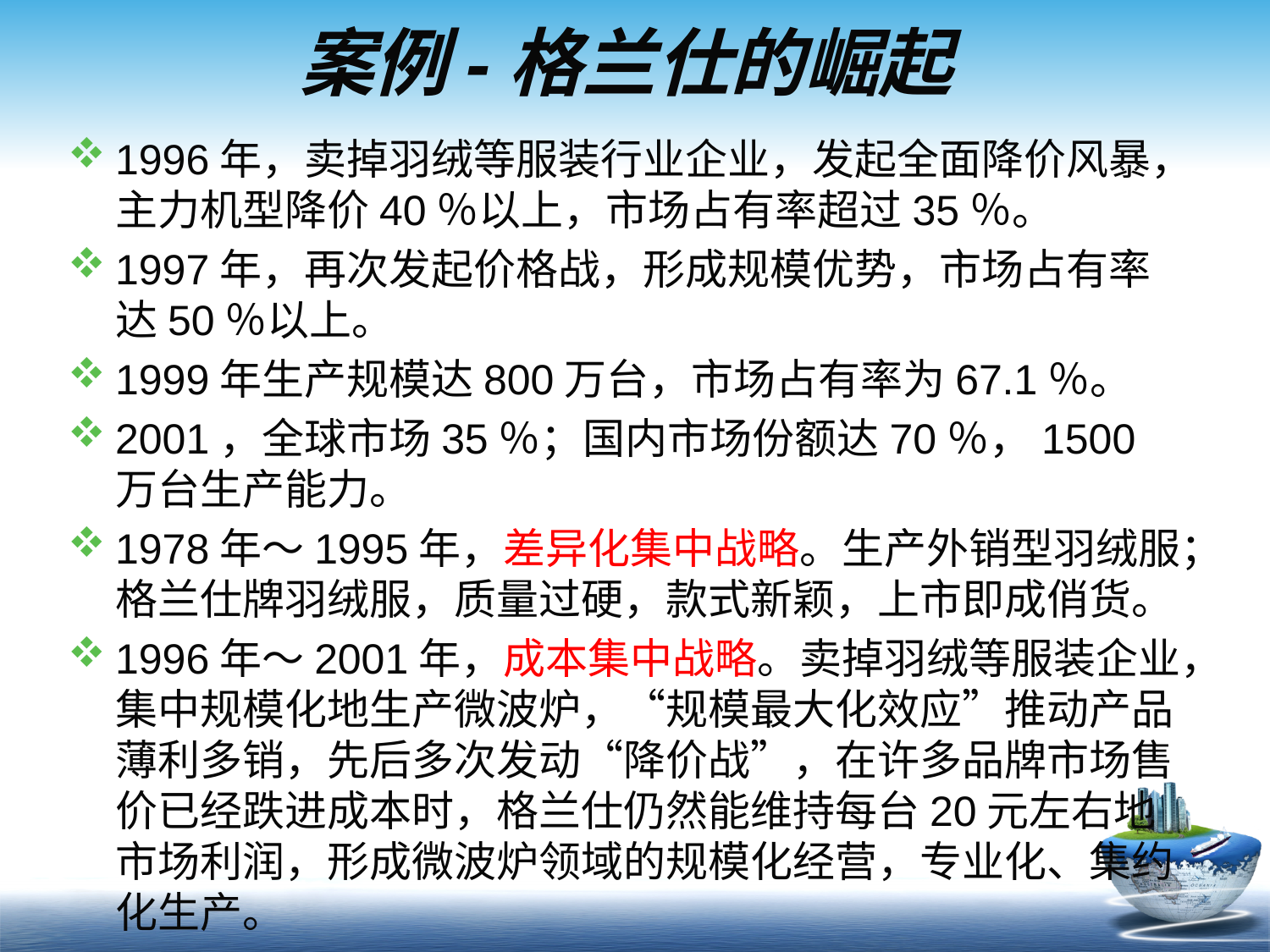

# 案例-格兰仕的崛起
1996年，卖掉羽绒等服装行业企业，发起全面降价风暴，主力机型降价40％以上，市场占有率超过35％。
1997年，再次发起价格战，形成规模优势，市场占有率达50％以上。
1999年生产规模达800万台，市场占有率为67.1％。
2001，全球市场35％；国内市场份额达70％，1500万台生产能力。
1978年～1995年，差异化集中战略。生产外销型羽绒服；格兰仕牌羽绒服，质量过硬，款式新颖，上市即成俏货。
1996年～2001年，成本集中战略。卖掉羽绒等服装企业，集中规模化地生产微波炉，“规模最大化效应”推动产品薄利多销，先后多次发动“降价战”，在许多品牌市场售价已经跌进成本时，格兰仕仍然能维持每台20元左右地市场利润，形成微波炉领域的规模化经营，专业化、集约化生产。